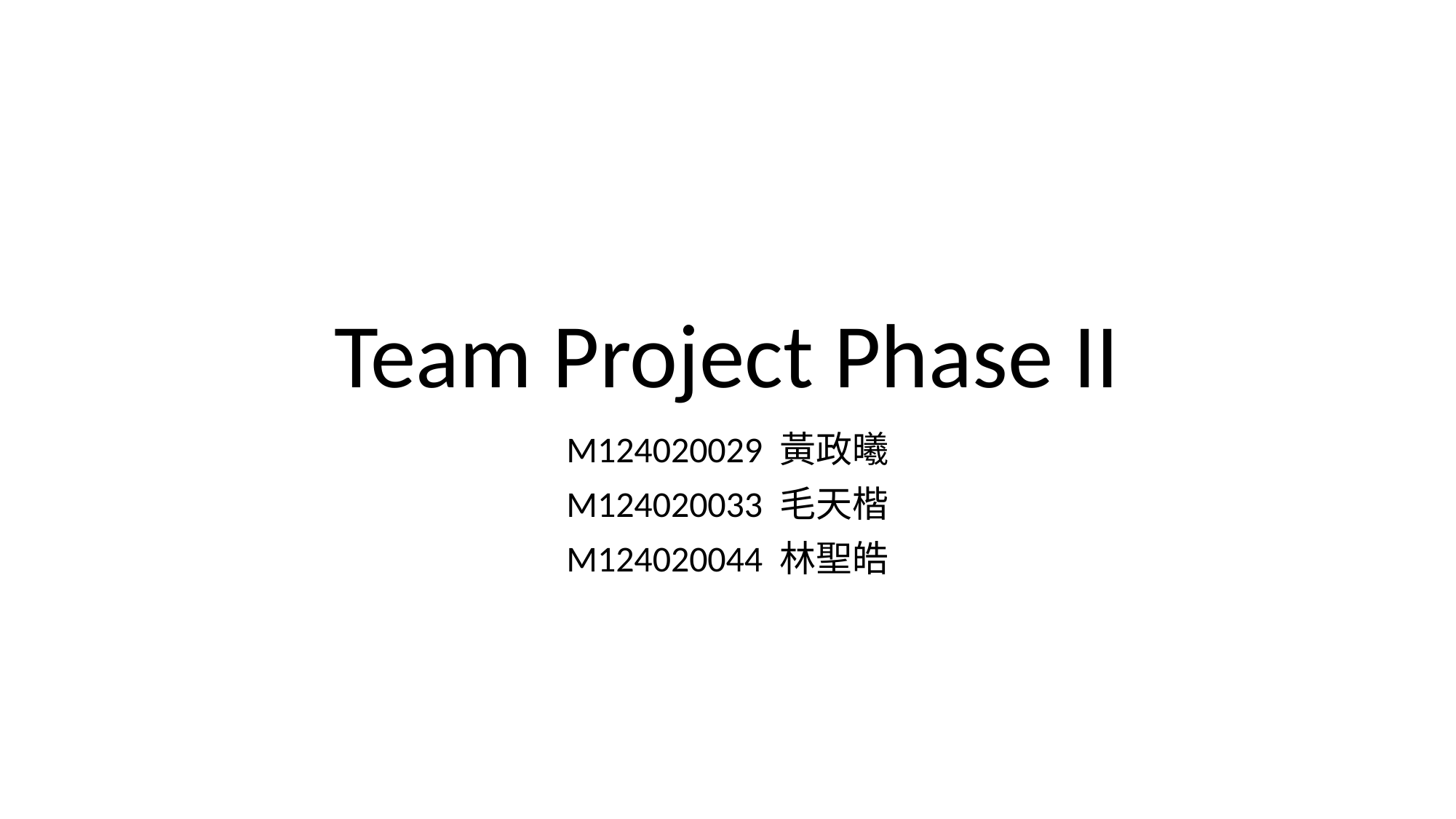

# Team Project Phase II
M124020029 黃政曦
M124020033 毛天楷
M124020044 林聖皓